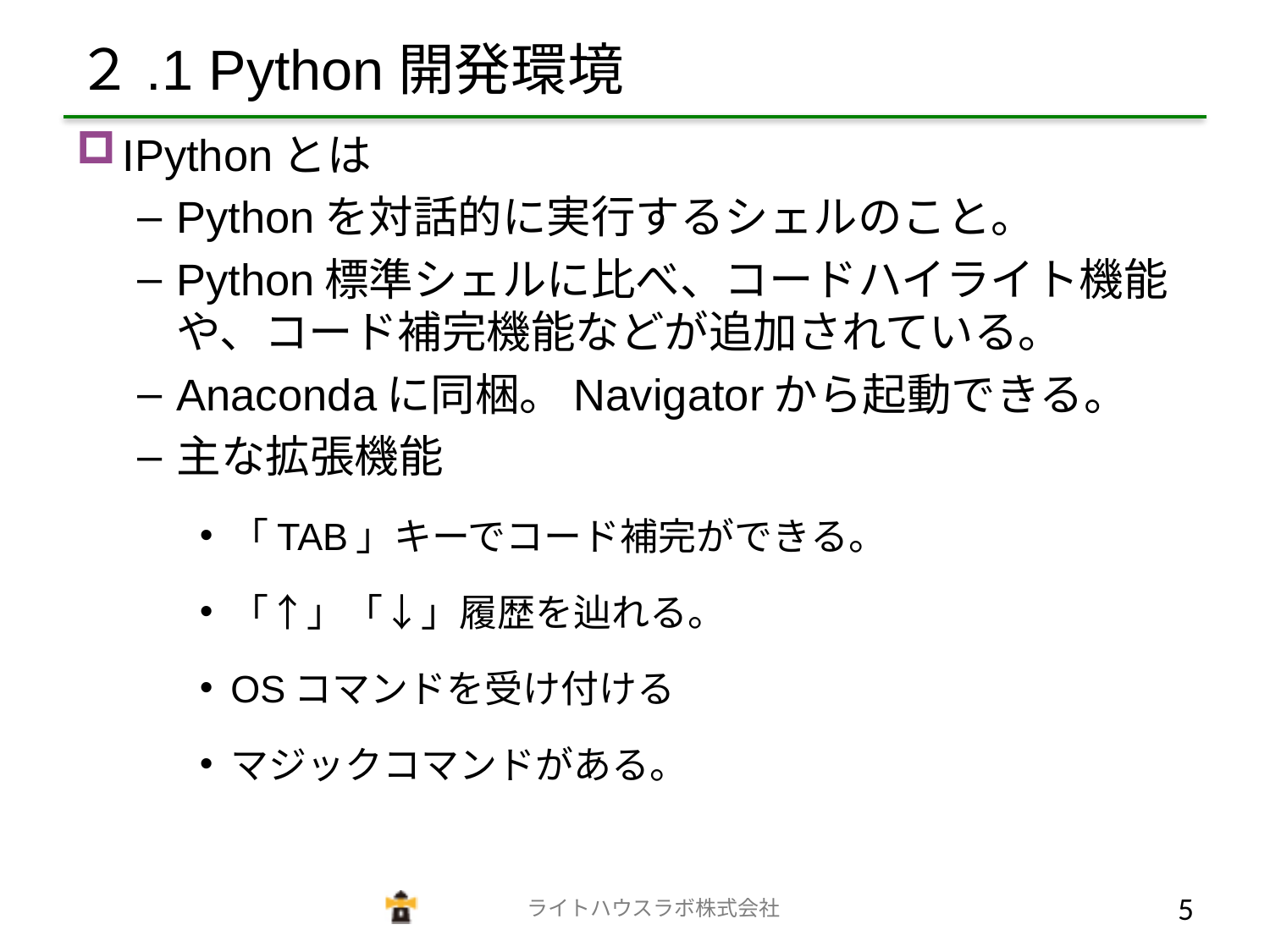

# ２.1 Python開発環境
IPythonとは
Pythonを対話的に実行するシェルのこと。
Python標準シェルに比べ、コードハイライト機能や、コード補完機能などが追加されている。
Anacondaに同梱。Navigatorから起動できる。
主な拡張機能
「TAB」キーでコード補完ができる。
「↑」「↓」履歴を辿れる。
OSコマンドを受け付ける
マジックコマンドがある。

　　　　　　　　　　　　　ライトハウスラボ株式会社
5